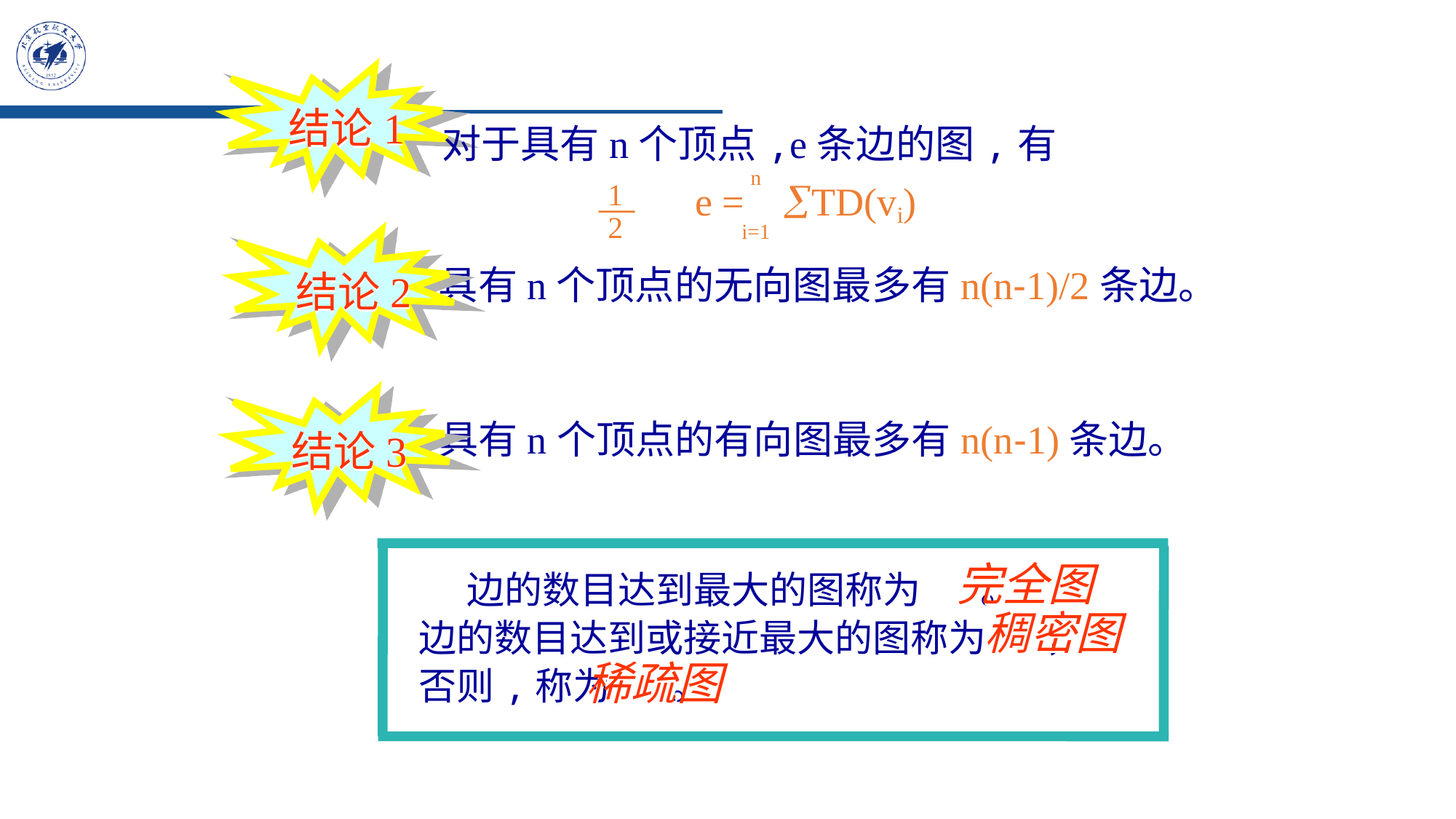

结论1
     对于具有n个顶点,e条边的图,有
             e =    ∑TD(vi)
n

i=1
1
2

结论2
    具有n个顶点的无向图最多有n(n-1)/2条边。

结论3
    具有n个顶点的有向图最多有n(n-1)条边。

完全图
    边的数目达到最大的图称为       。
边的数目达到或接近最大的图称为       ，
否则,称为       。
稠密图

稀疏图